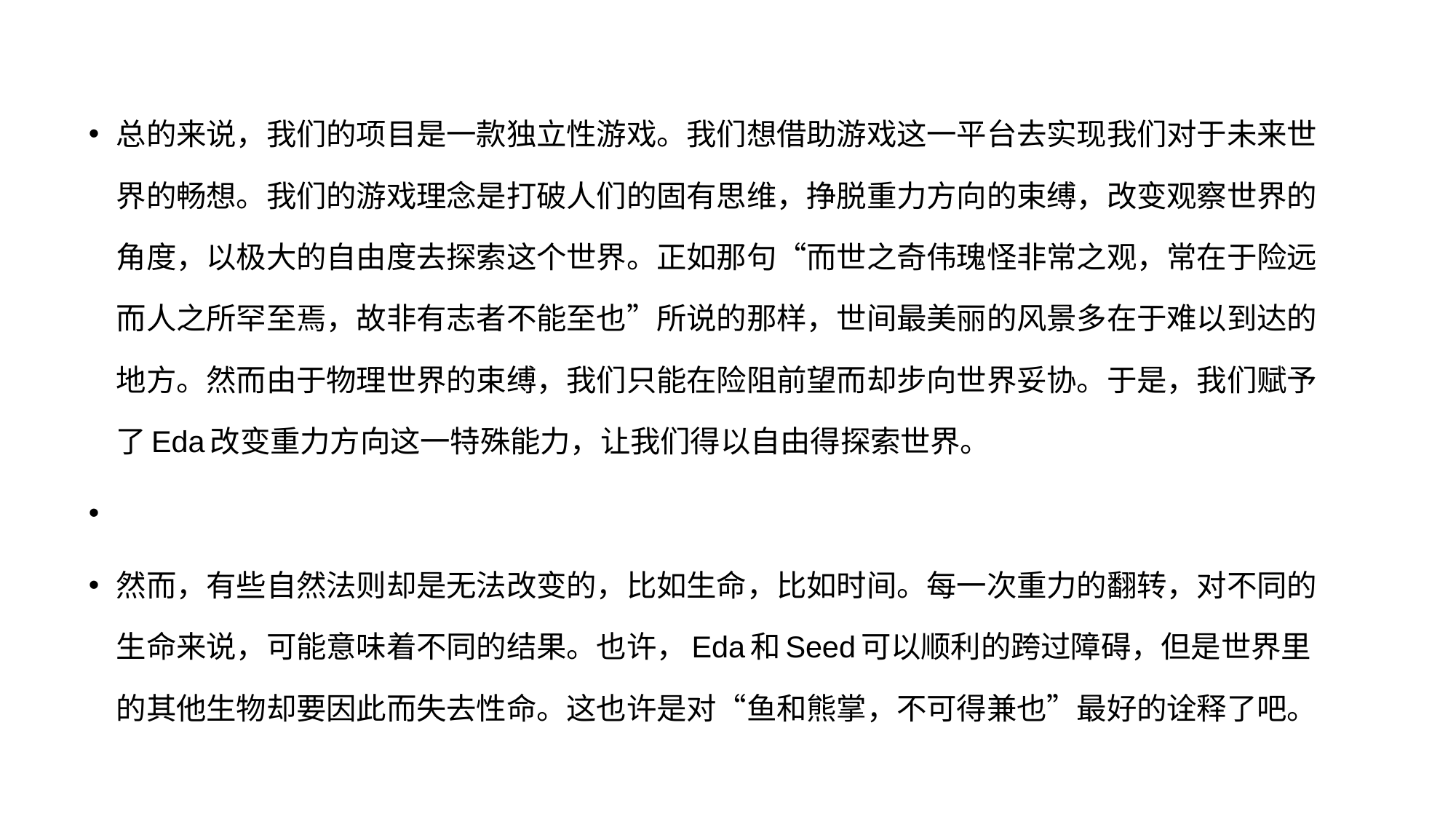

总的来说，我们的项目是一款独立性游戏。我们想借助游戏这一平台去实现我们对于未来世界的畅想。我们的游戏理念是打破人们的固有思维，挣脱重力方向的束缚，改变观察世界的角度，以极大的自由度去探索这个世界。正如那句“而世之奇伟瑰怪非常之观，常在于险远而人之所罕至焉，故非有志者不能至也”所说的那样，世间最美丽的风景多在于难以到达的地方。然而由于物理世界的束缚，我们只能在险阻前望而却步向世界妥协。于是，我们赋予了Eda改变重力方向这一特殊能力，让我们得以自由得探索世界。

然而，有些自然法则却是无法改变的，比如生命，比如时间。每一次重力的翻转，对不同的生命来说，可能意味着不同的结果。也许，Eda和Seed可以顺利的跨过障碍，但是世界里的其他生物却要因此而失去性命。这也许是对“鱼和熊掌，不可得兼也”最好的诠释了吧。